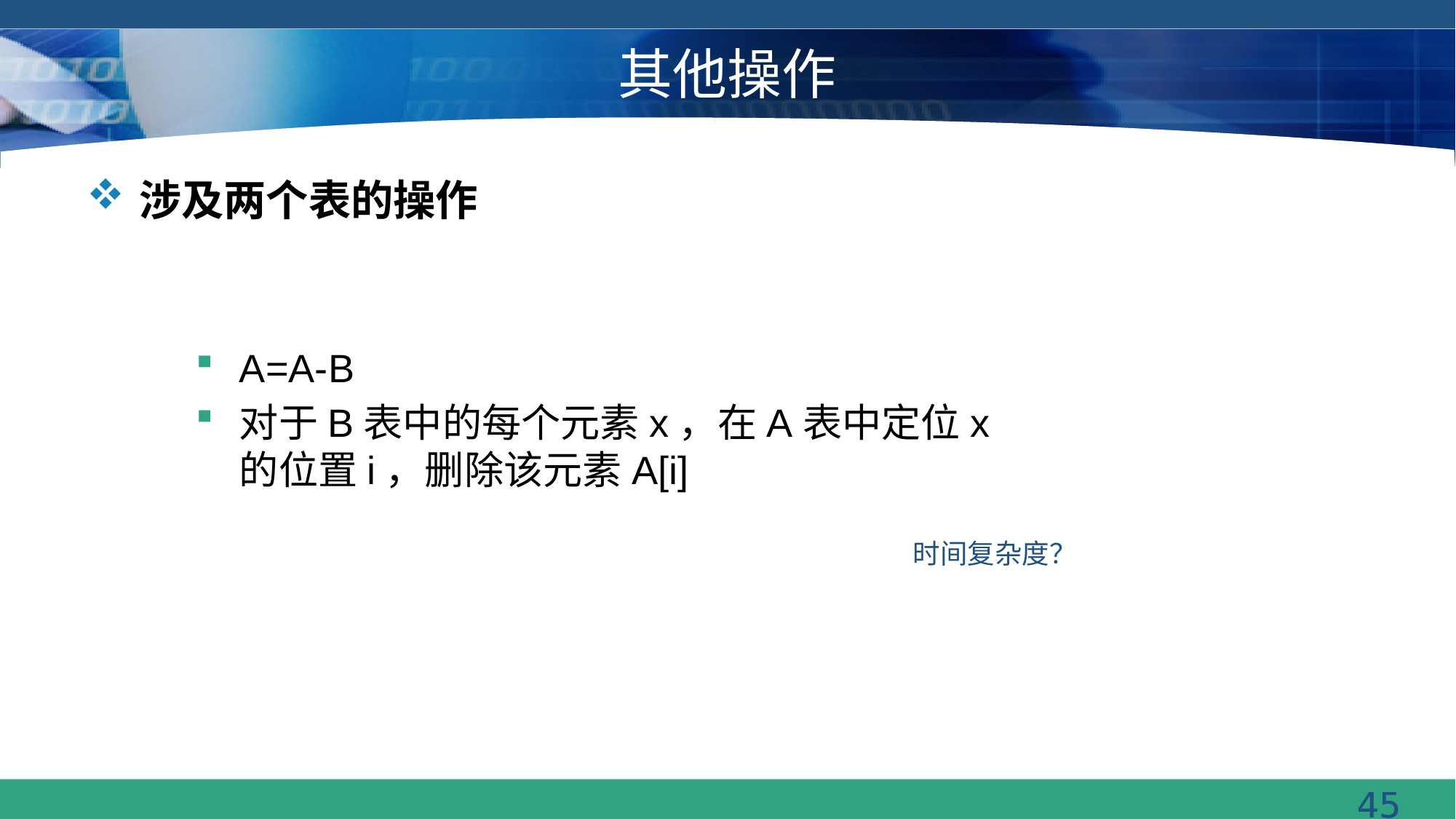

# 其他操作
涉及两个表的操作

A=A-B
对于B表中的每个元素x，在A表中定位x的位置i，删除该元素A[i]
时间复杂度？